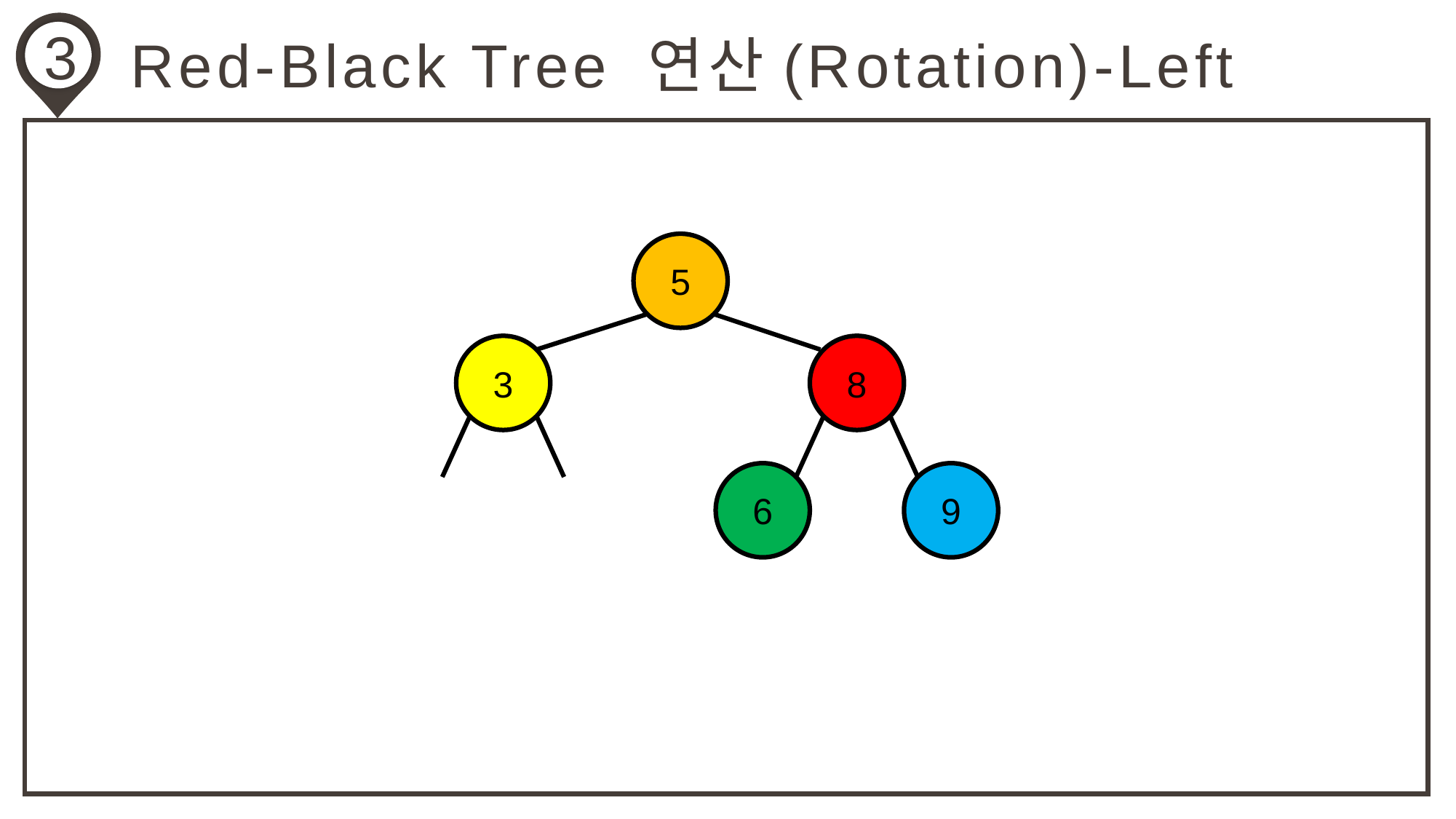

3
Red-Black Tree 연산(Rotation)-Left
5
8
3
9
6